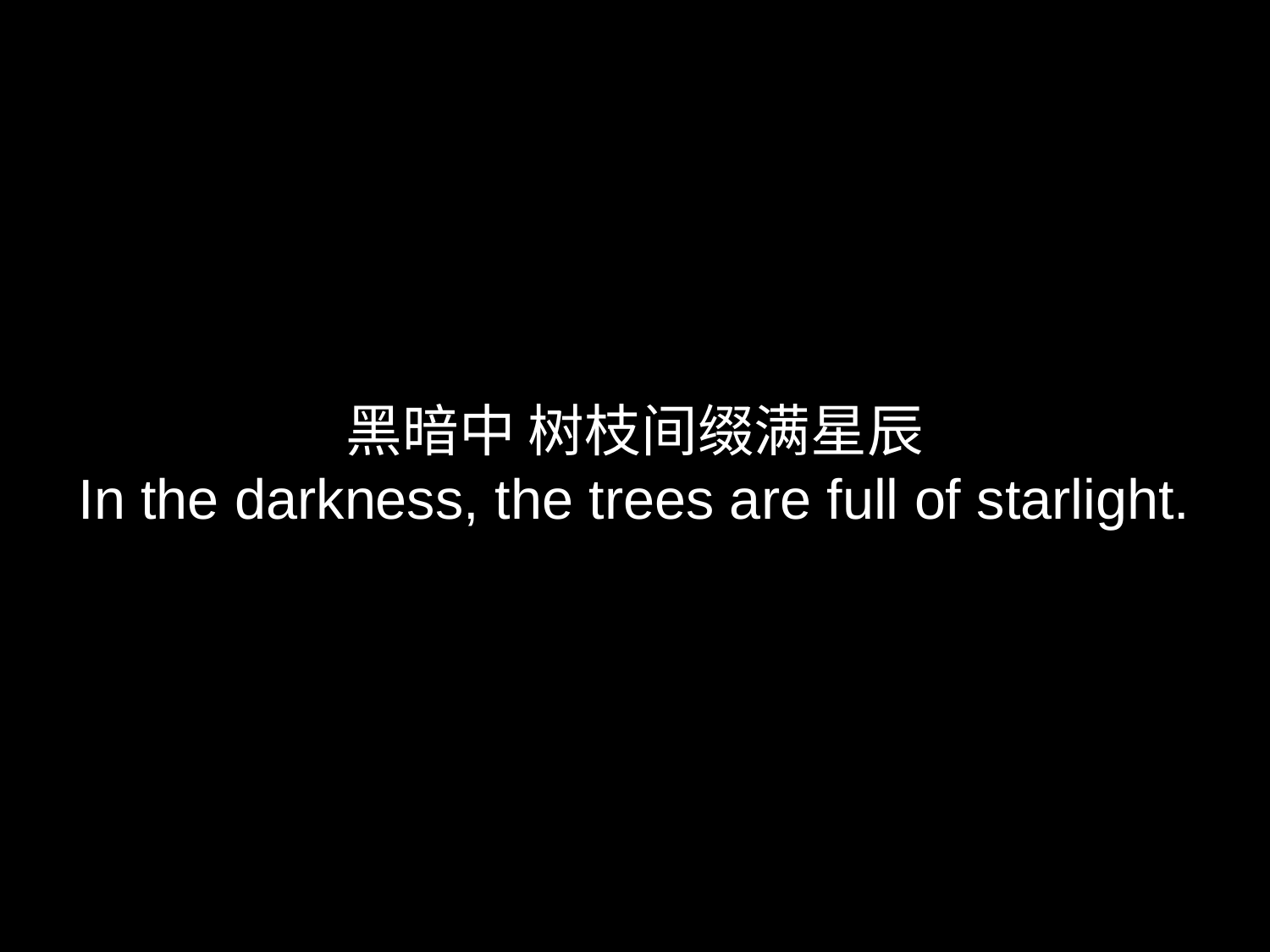

黑暗中 树枝间缀满星辰
In the darkness, the trees are full of starlight.